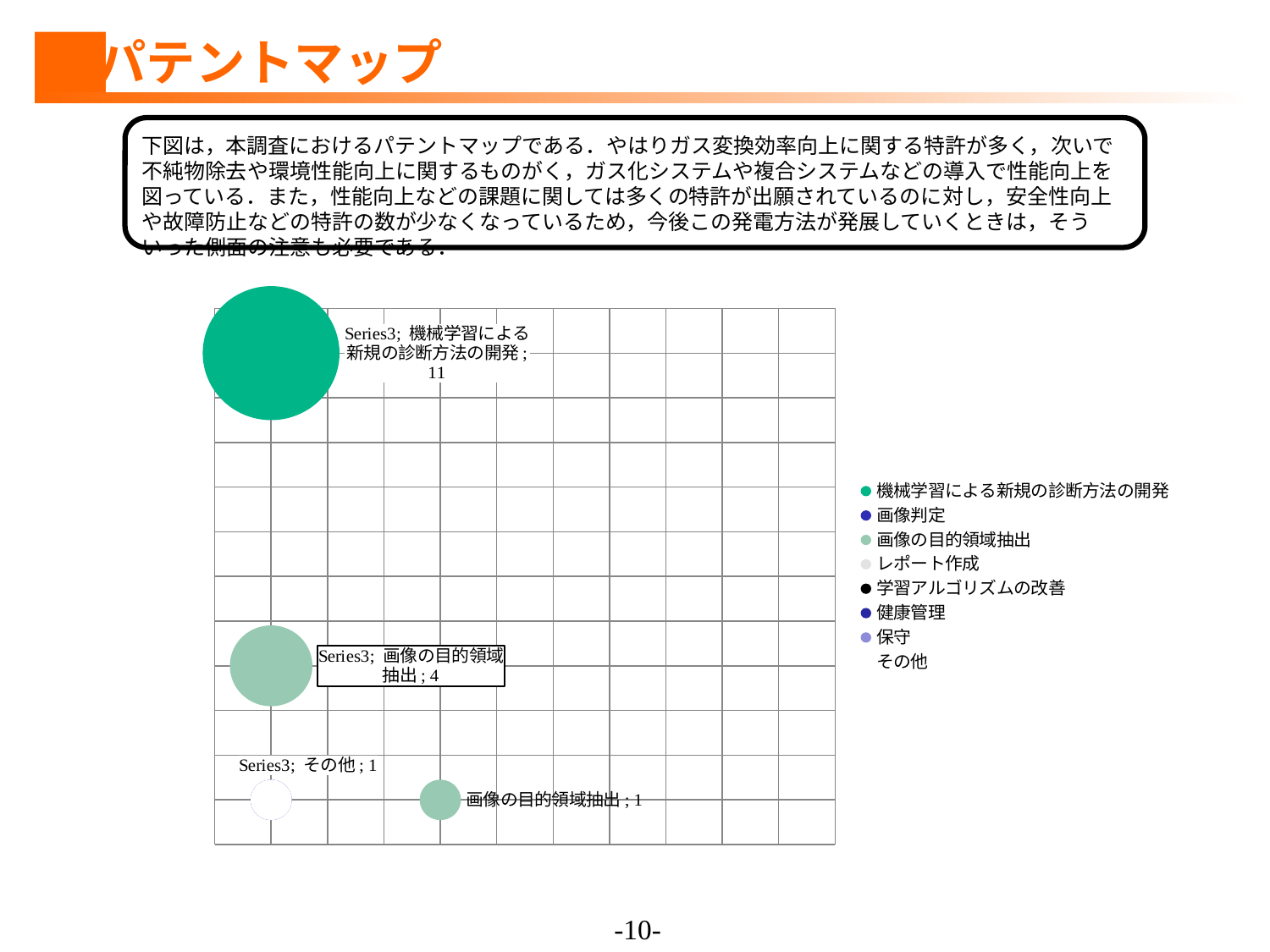

パテントマップ

下図は，本調査におけるパテントマップである．やはりガス変換効率向上に関する特許が多く，次いで不純物除去や環境性能向上に関するものがく，ガス化システムや複合システムなどの導入で性能向上を図っている．また，性能向上などの課題に関しては多くの特許が出願されているのに対し，安全性向上や故障防止などの特許の数が少なくなっているため，今後この発電方法が発展していくときは，そういった側面の注意も必要である．

### Chart

| Category | 機械学習による新規の診断方法の開発 | 画像判定 | 画像の目的領域抽出 | レポート作成 | 学習アルゴリズムの改善 | 健康管理 | 保守 | その他 |
|---|---|---|---|---|---|---|---|---|
-10-